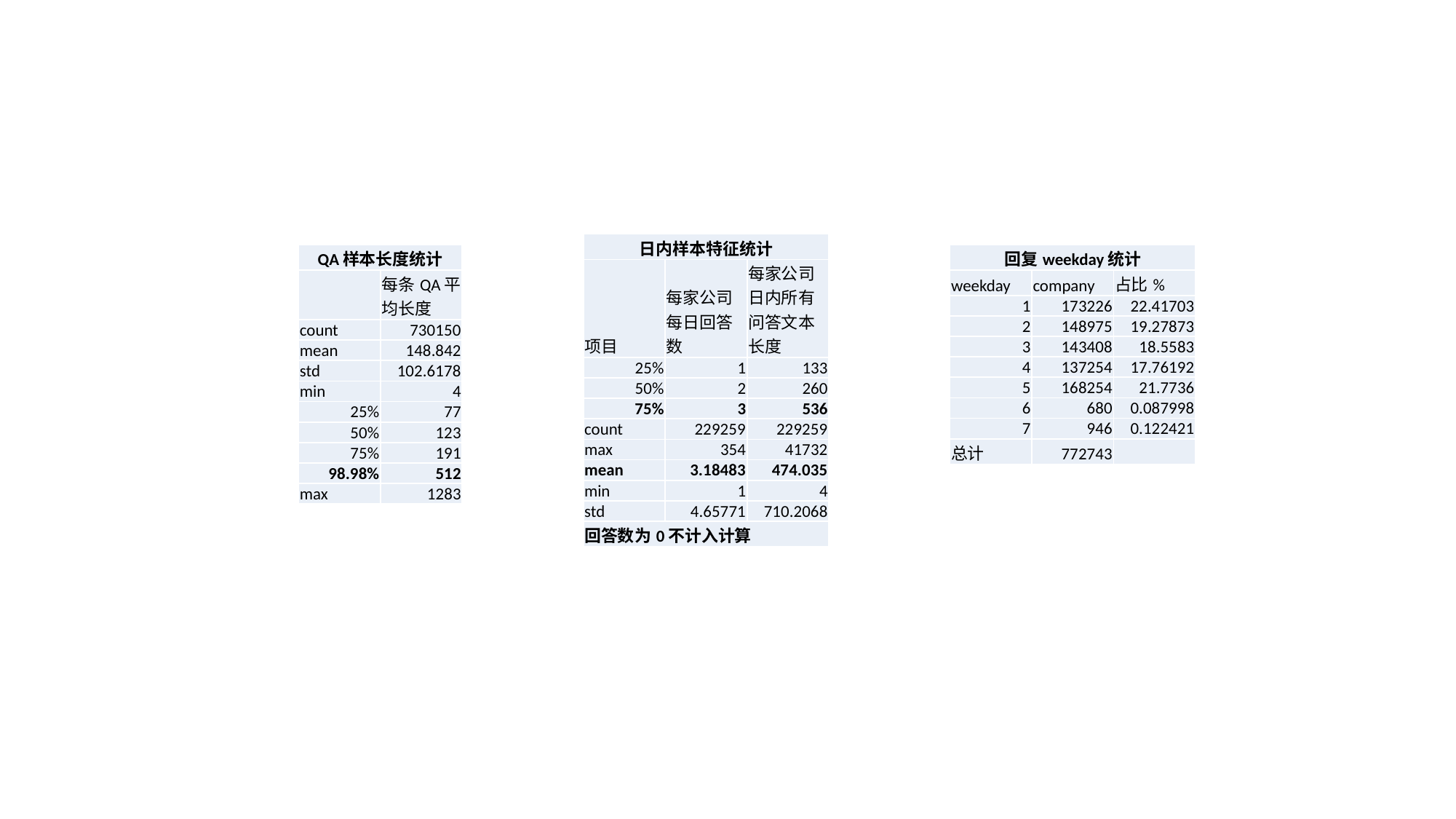

| 日内样本特征统计 |  |  |
| --- | --- | --- |
| 项目 | 每家公司每日回答数 | 每家公司日内所有问答文本长度 |
| 25% | 1 | 133 |
| 50% | 2 | 260 |
| 75% | 3 | 536 |
| count | 229259 | 229259 |
| max | 354 | 41732 |
| mean | 3.18483 | 474.035 |
| min | 1 | 4 |
| std | 4.65771 | 710.2068 |
| 回答数为0不计入计算 |  |  |
| QA样本长度统计 |  |
| --- | --- |
|  | 每条QA平均长度 |
| count | 730150 |
| mean | 148.842 |
| std | 102.6178 |
| min | 4 |
| 25% | 77 |
| 50% | 123 |
| 75% | 191 |
| 98.98% | 512 |
| max | 1283 |
| 回复weekday统计 |  |  |
| --- | --- | --- |
| weekday | company | 占比% |
| 1 | 173226 | 22.41703 |
| 2 | 148975 | 19.27873 |
| 3 | 143408 | 18.5583 |
| 4 | 137254 | 17.76192 |
| 5 | 168254 | 21.7736 |
| 6 | 680 | 0.087998 |
| 7 | 946 | 0.122421 |
| 总计 | 772743 |  |